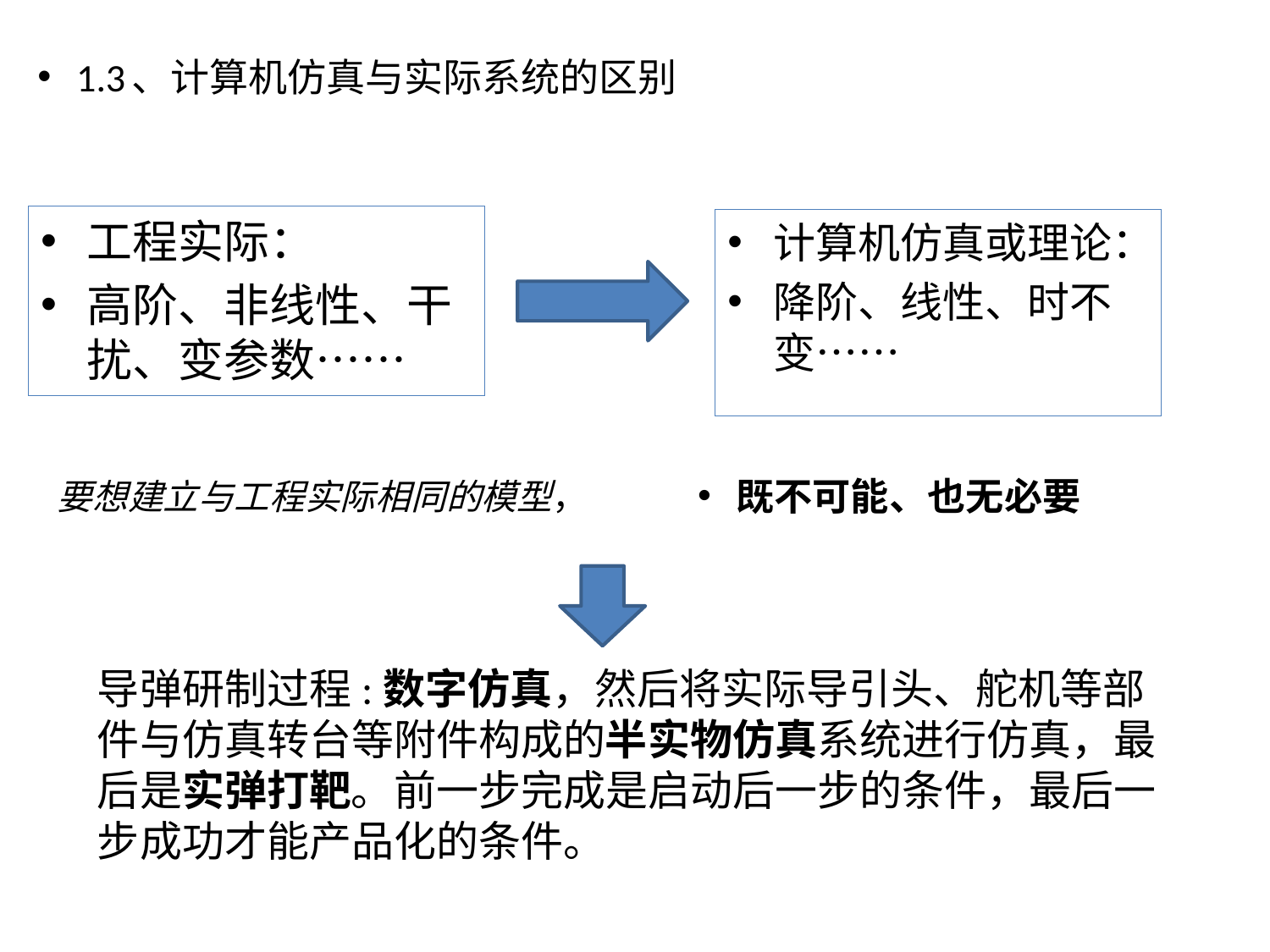

1.3、计算机仿真与实际系统的区别
工程实际：
高阶、非线性、干扰、变参数……
计算机仿真或理论：
降阶、线性、时不变……

既不可能、也无必要
要想建立与工程实际相同的模型，

导弹研制过程:数字仿真，然后将实际导引头、舵机等部件与仿真转台等附件构成的半实物仿真系统进行仿真，最后是实弹打靶。前一步完成是启动后一步的条件，最后一步成功才能产品化的条件。